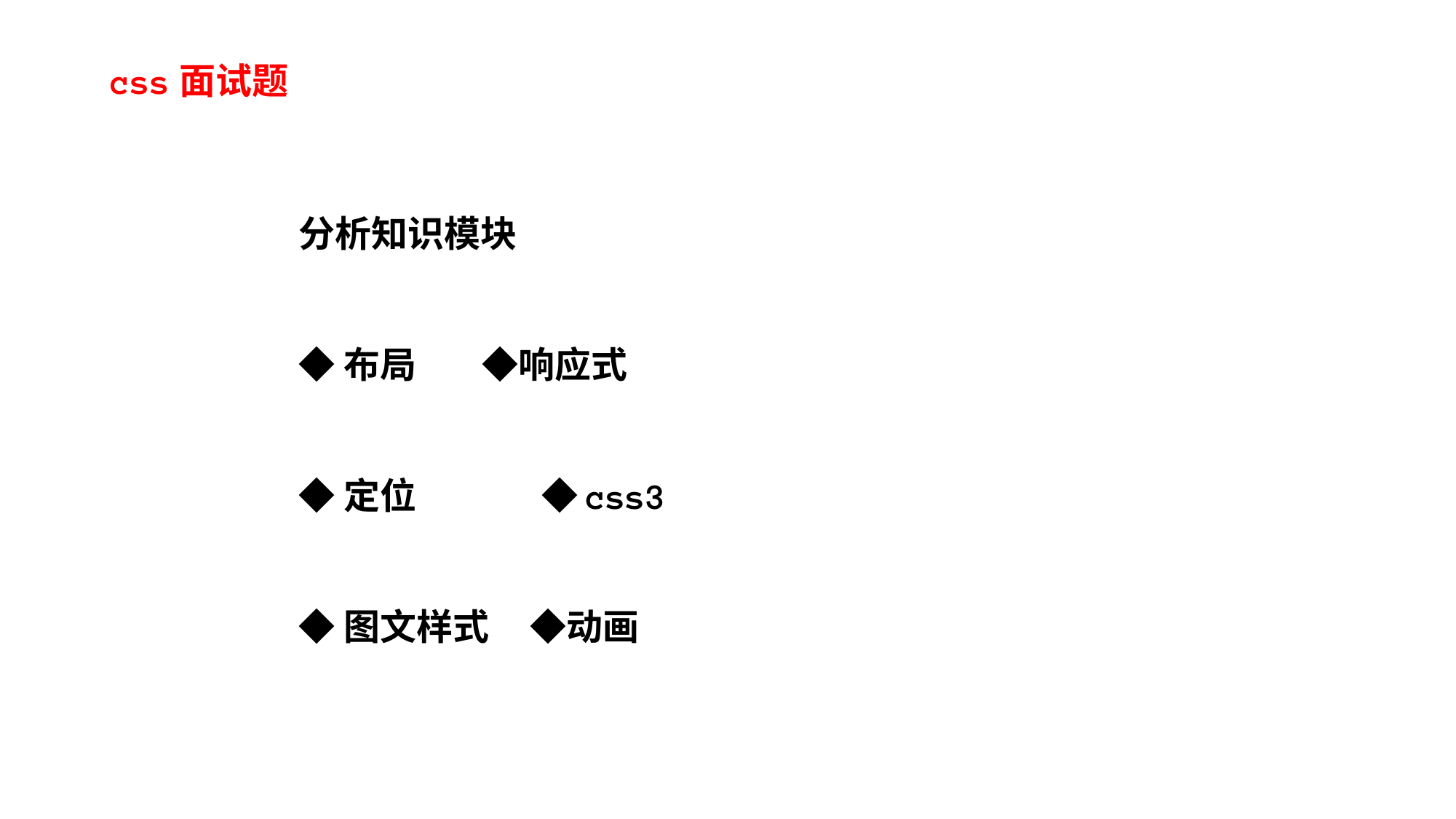

css面试题
分析知识模块

◆布局        ◆响应式

◆定位	   ◆css3

◆图文样式     ◆动画